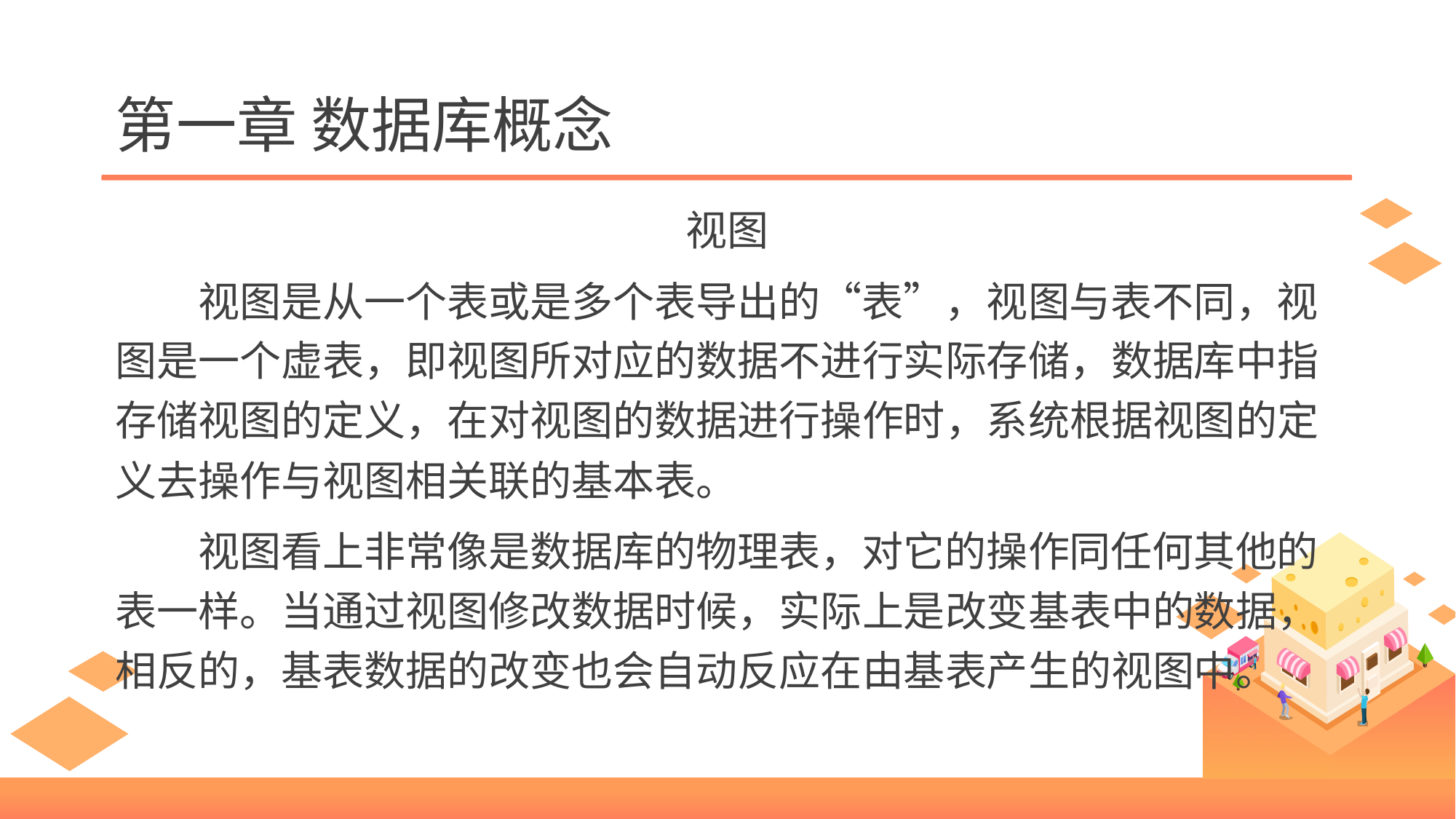

# 第一章 数据库概念
视图
	视图是从一个表或是多个表导出的“表”，视图与表不同，视图是一个虚表，即视图所对应的数据不进行实际存储，数据库中指存储视图的定义，在对视图的数据进行操作时，系统根据视图的定义去操作与视图相关联的基本表。
	视图看上非常像是数据库的物理表，对它的操作同任何其他的表一样。当通过视图修改数据时候，实际上是改变基表中的数据，相反的，基表数据的改变也会自动反应在由基表产生的视图中。